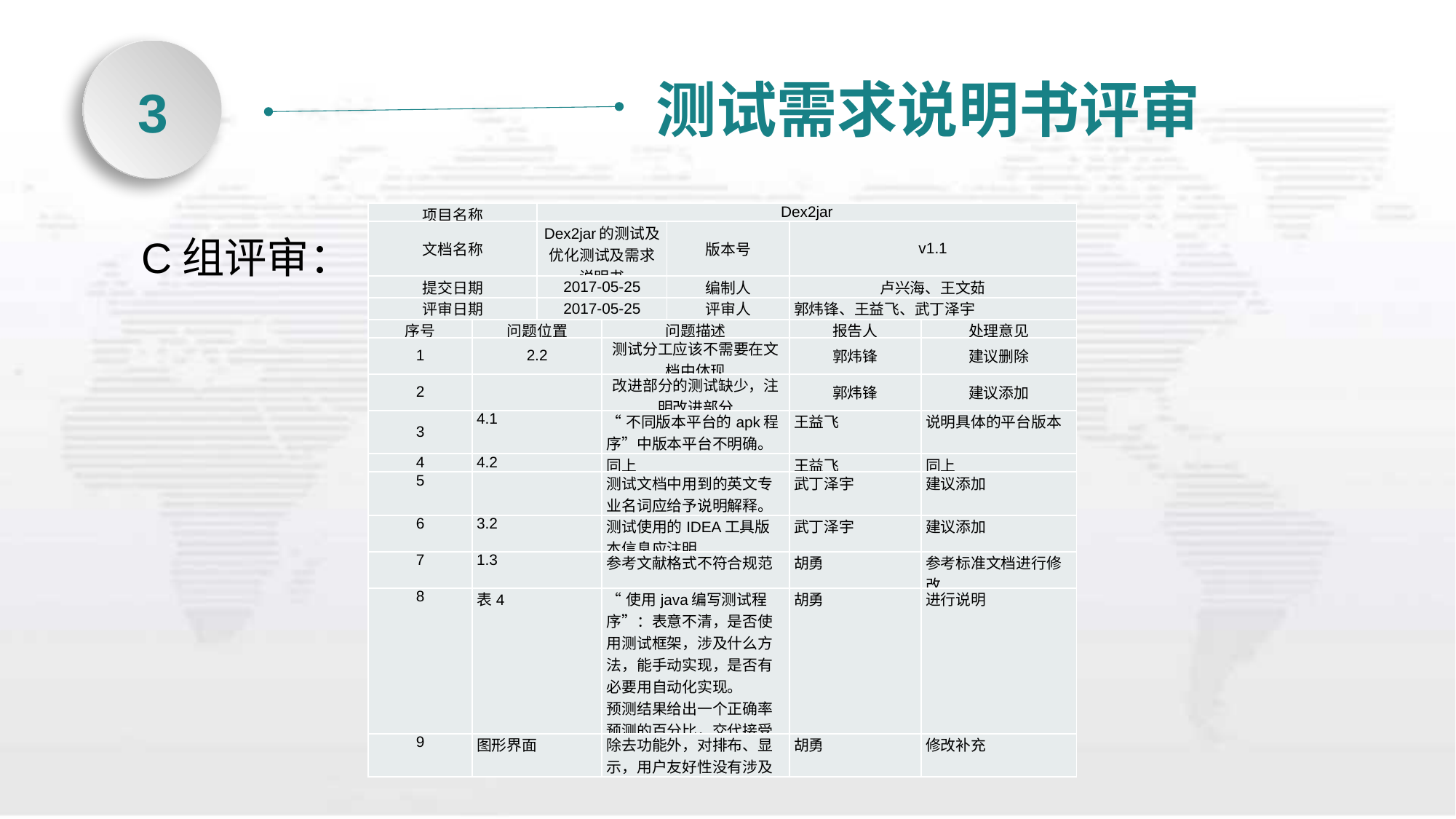

测试需求说明书评审
3
| 项目名称 |  | Dex2jar |  |  |  |  |
| --- | --- | --- | --- | --- | --- | --- |
| 文档名称 |  | Dex2jar的测试及优化测试及需求说明书 |  | 版本号 | v1.1 |  |
| 提交日期 |  | 2017-05-25 |  | 编制人 | 卢兴海、王文茹 |  |
| 评审日期 |  | 2017-05-25 |  | 评审人 | 郭炜锋、王益飞、武丁泽宇 |  |
| 序号 | 问题位置 |  | 问题描述 |  | 报告人 | 处理意见 |
| 1 | 2.2 |  | 测试分工应该不需要在文档中体现 |  | 郭炜锋 | 建议删除 |
| 2 |  |  | 改进部分的测试缺少，注明改进部分 |  | 郭炜锋 | 建议添加 |
| 3 | 4.1 |  | “不同版本平台的apk程序”中版本平台不明确。 |  | 王益飞 | 说明具体的平台版本 |
| 4 | 4.2 |  | 同上 |  | 王益飞 | 同上 |
| 5 |  |  | 测试文档中用到的英文专业名词应给予说明解释。 |  | 武丁泽宇 | 建议添加 |
| 6 | 3.2 |  | 测试使用的IDEA工具版本信息应注明 |  | 武丁泽宇 | 建议添加 |
| 7 | 1.3 |  | 参考文献格式不符合规范 |  | 胡勇 | 参考标准文档进行修改 |
| 8 | 表4 |  | “使用java编写测试程序”：表意不清，是否使用测试框架，涉及什么方法，能手动实现，是否有必要用自动化实现。 预测结果给出一个正确率预测的百分比，交代接受阈值。 |  | 胡勇 | 进行说明 |
| 9 | 图形界面 |  | 除去功能外，对排布、显示，用户友好性没有涉及 |  | 胡勇 | 修改补充 |
C组评审：